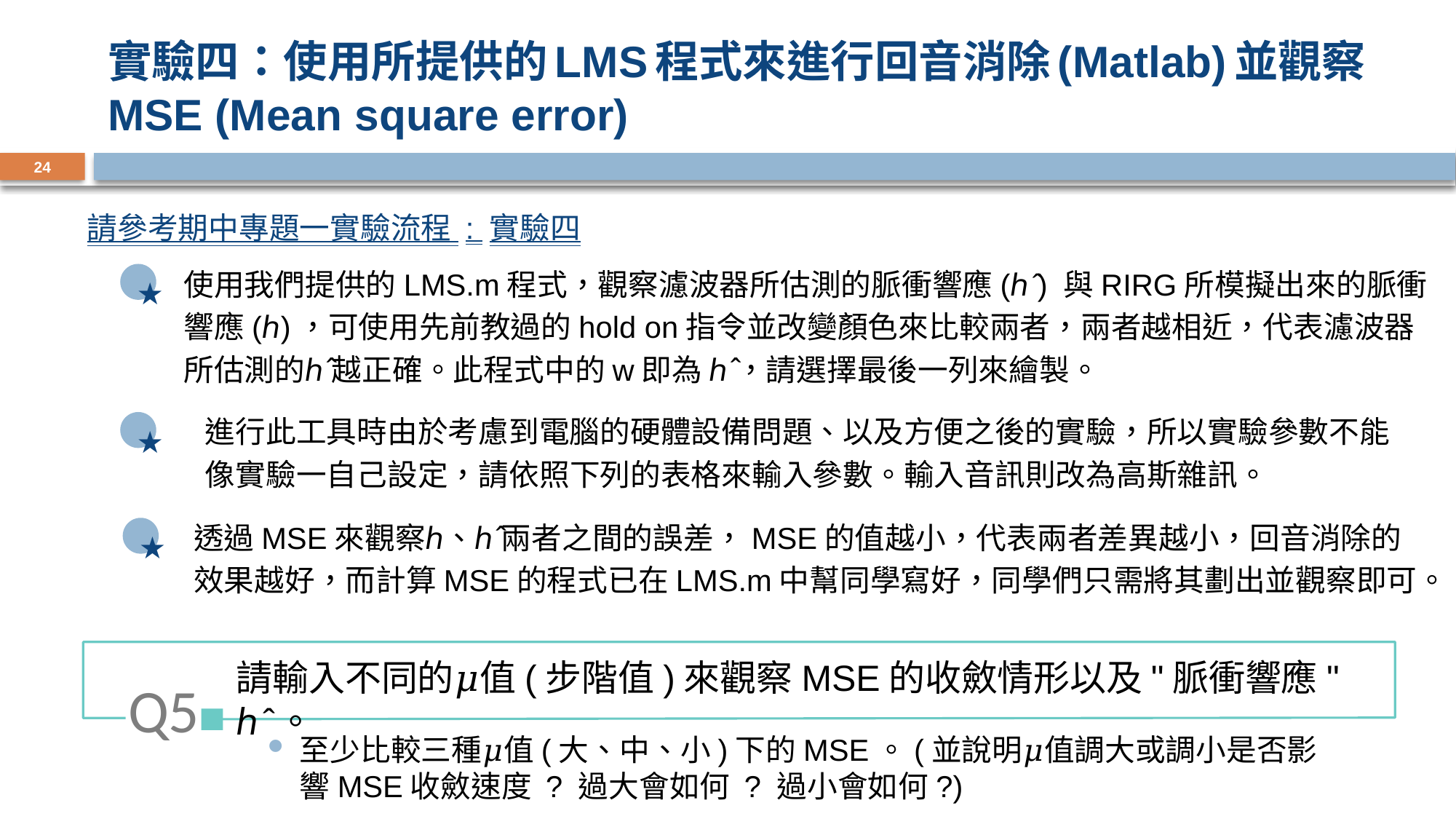

# 實驗四：使用所提供的LMS程式來進行回音消除(Matlab)並觀察MSE (Mean square error)
24
請參考期中專題一實驗流程 : 實驗四
★
使用我們提供的LMS.m程式，觀察濾波器所估測的脈衝響應(ℎ ̂) 與RIRG所模擬出來的脈衝
響應(ℎ)，可使用先前教過的hold on指令並改變顏色來比較兩者，兩者越相近，代表濾波器
所估測的ℎ ̂越正確。此程式中的w即為 ℎ ̂，請選擇最後一列來繪製。
★
進行此工具時由於考慮到電腦的硬體設備問題、以及方便之後的實驗，所以實驗參數不能
像實驗一自己設定，請依照下列的表格來輸入參數。輸入音訊則改為高斯雜訊。
★
透過MSE來觀察ℎ、ℎ ̂兩者之間的誤差，MSE的值越小，代表兩者差異越小，回音消除的
效果越好，而計算MSE的程式已在LMS.m中幫同學寫好，同學們只需將其劃出並觀察即可。

請輸入不同的𝜇值(步階值)來觀察MSE的收斂情形以及"脈衝響應" ℎ ̂。
Q5

至少比較三種𝜇值(大、中、小)下的MSE。(並說明𝜇值調大或調小是否影響MSE收斂速度 ? 過大會如何 ? 過小會如何?)